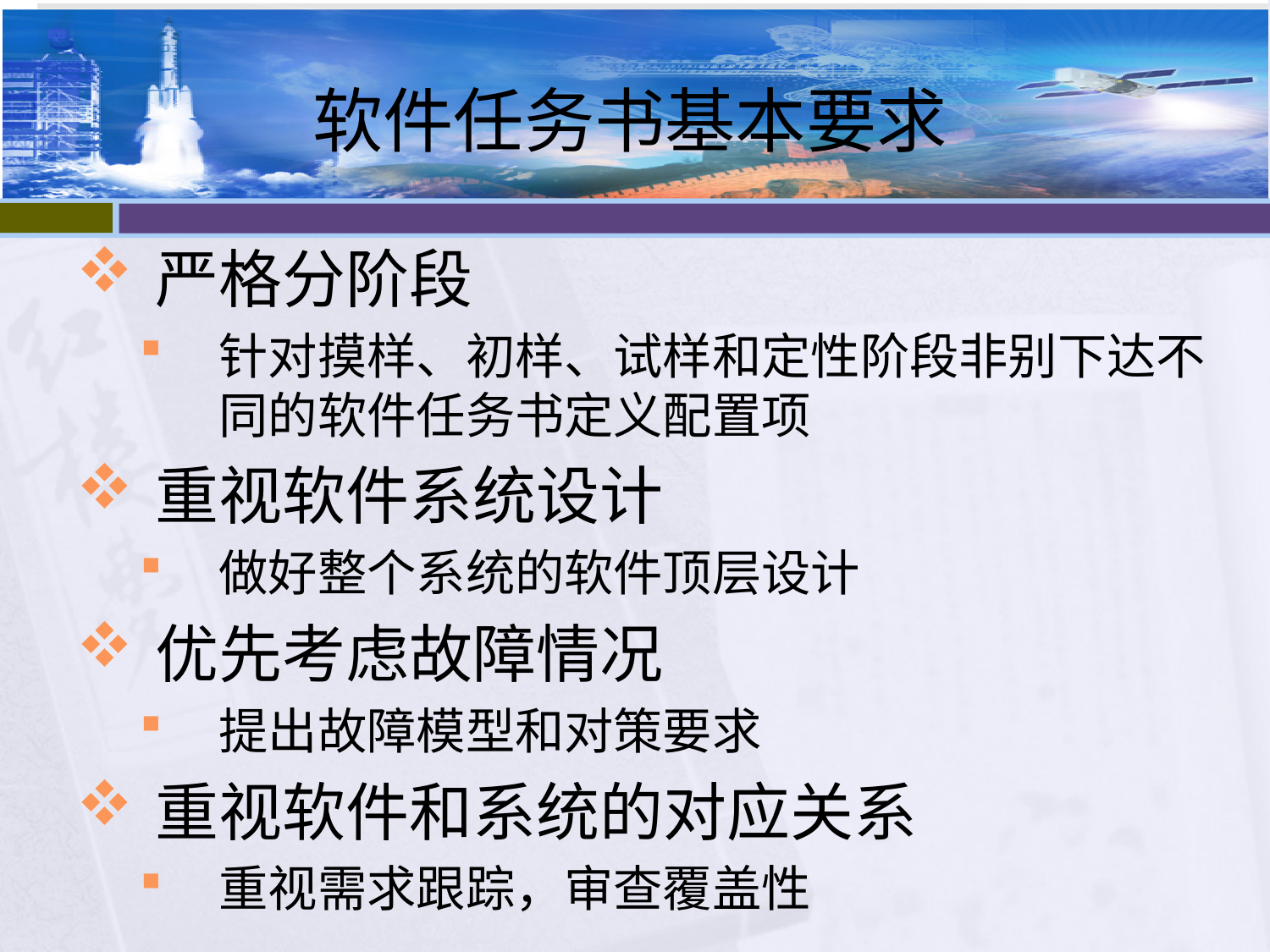

# 软件任务书基本要求

严格分阶段
针对摸样、初样、试样和定性阶段非别下达不同的软件任务书定义配置项
重视软件系统设计
做好整个系统的软件顶层设计
优先考虑故障情况
提出故障模型和对策要求
重视软件和系统的对应关系
重视需求跟踪，审查覆盖性